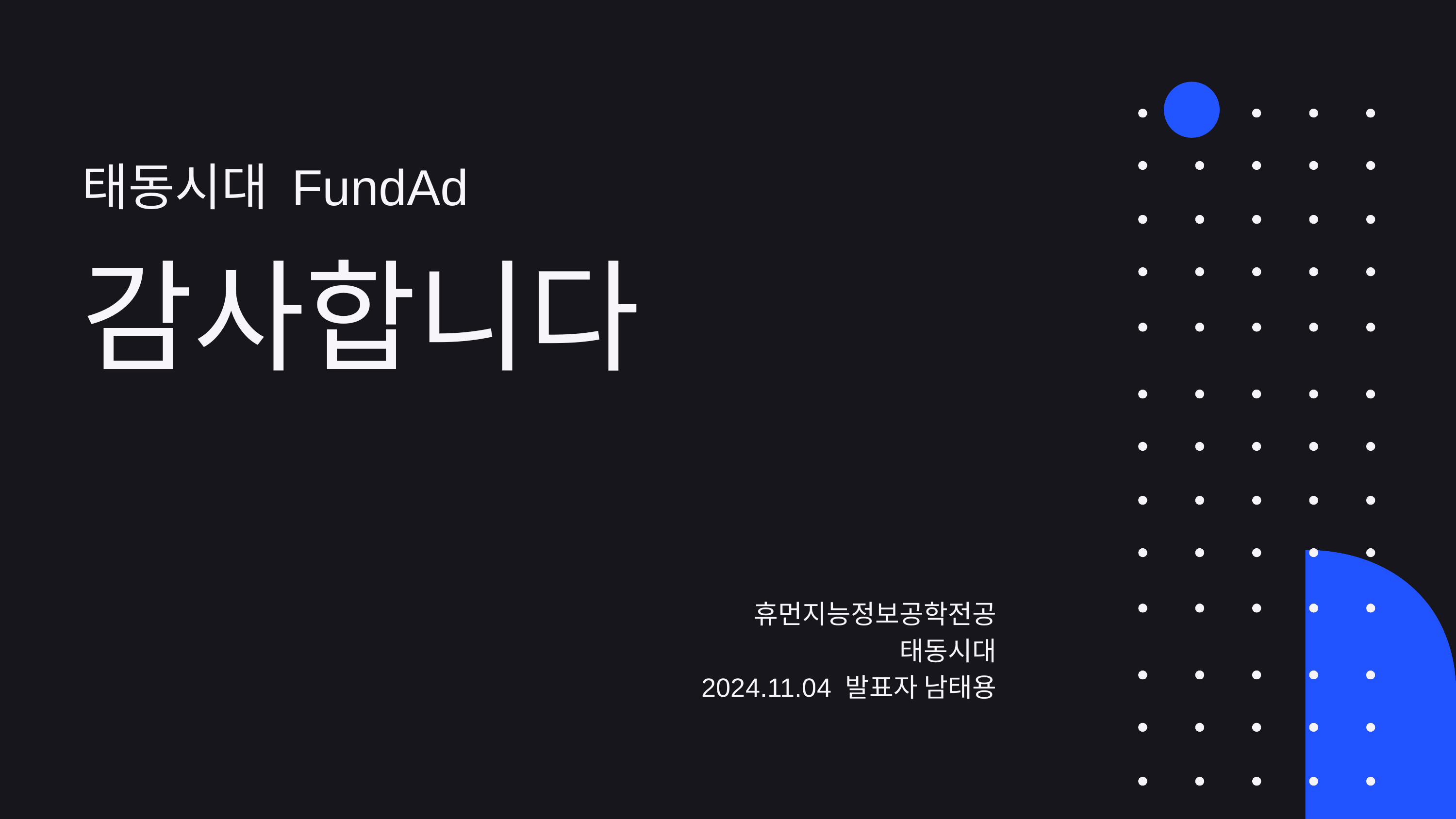

태동시대 FundAd
감사합니다

휴먼지능정보공학전공
태동시대
2024.11.04 발표자 남태용